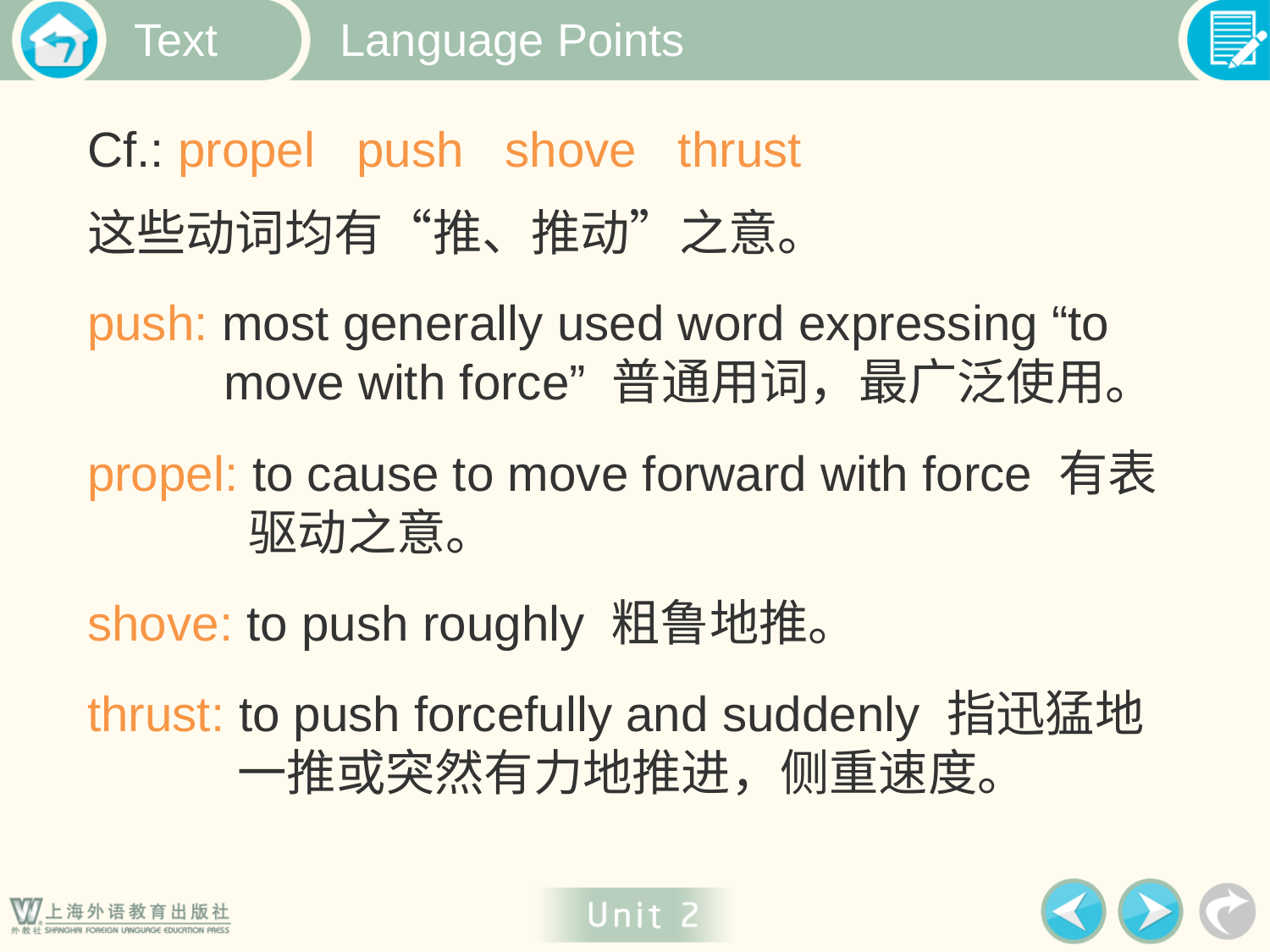

Language Points
Cf.: propel   push   shove   thrust

这些动词均有“推、推动”之意。
push: most generally used word expressing “to move with force” 普通用词，最广泛使用。
propel: to cause to move forward with force 有表驱动之意。
shove: to push roughly 粗鲁地推。
thrust: to push forcefully and suddenly 指迅猛地一推或突然有力地推进，侧重速度。